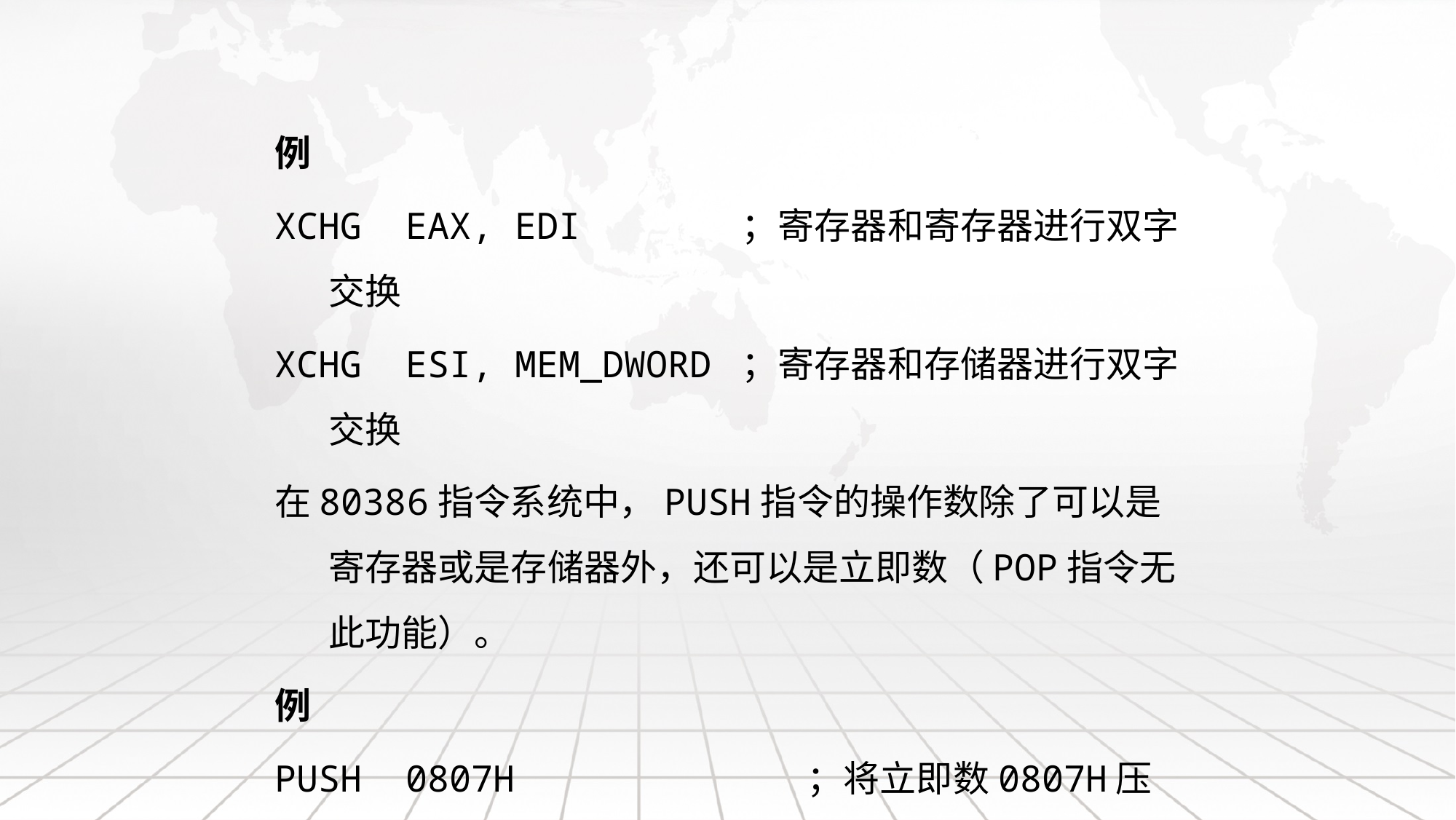

例
XCHG  EAX, EDI       ；寄存器和寄存器进行双字交换
XCHG  ESI, MEM_DWORD ；寄存器和存储器进行双字交换
在80386指令系统中，PUSH指令的操作数除了可以是寄存器或是存储器外，还可以是立即数（POP指令无此功能）。
例
PUSH  0807H             ；将立即数0807H压入堆栈